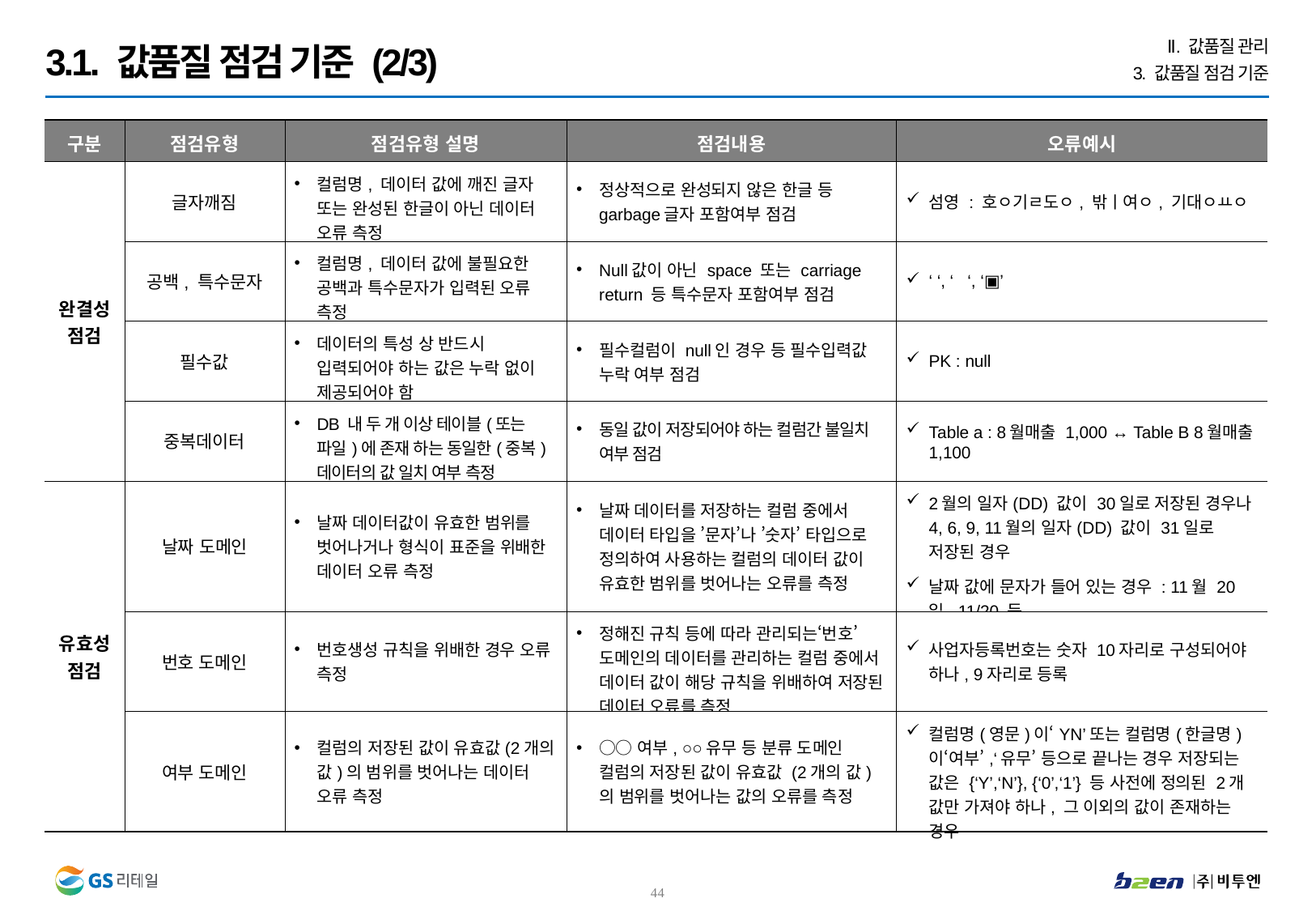

Ⅱ. 값품질 관리
3. 값품질 점검 기준
3.1. 값품질 점검 기준 (2/3)
| 구분 | 점검유형 | 점검유형 설명 | 점검내용 | 오류예시 |
| --- | --- | --- | --- | --- |
| 완결성 점검 | 글자깨짐 | 컬럼명, 데이터 값에 깨진 글자 또는 완성된 한글이 아닌 데이터 오류 측정 | 정상적으로 완성되지 않은 한글 등 garbage글자 포함여부 점검 | 섬영 : 호ㅇ기ㄹ도ㅇ, 밖ㅣ여ㅇ, 기대ㅇㅛㅇ |
|  | 공백, 특수문자 | 컬럼명, 데이터 값에 불필요한 공백과 특수문자가 입력된 오류 측정 | Null값이 아닌 space 또는 carriage return 등 특수문자 포함여부 점검 | ‘ ‘, ‘ ‘, ‘▣’ |
|  | 필수값 | 데이터의 특성 상 반드시 입력되어야 하는 값은 누락 없이 제공되어야 함 | 필수컬럼이 null인 경우 등 필수입력값 누락 여부 점검 | PK : null |
|  | 중복데이터 | DB 내 두 개 이상 테이블(또는 파일)에 존재 하는 동일한(중복) 데이터의 값 일치 여부 측정 | 동일 값이 저장되어야 하는 컬럼간 불일치 여부 점검 | Table a : 8월매출 1,000 ↔ Table B 8월매출 1,100 |
| 유효성 점검 | 날짜 도메인 | 날짜 데이터값이 유효한 범위를 벗어나거나 형식이 표준을 위배한 데이터 오류 측정 | 날짜 데이터를 저장하는 컬럼 중에서 데이터 타입을 ’문자’나 ’숫자’ 타입으로 정의하여 사용하는 컬럼의 데이터 값이 유효한 범위를 벗어나는 오류를 측정 | 2월의 일자(DD) 값이 30일로 저장된 경우나 4, 6, 9, 11월의 일자(DD) 값이 31일로 저장된 경우 날짜 값에 문자가 들어 있는 경우 : 11월 20일, 11/20 등 |
|  | 번호 도메인 | 번호생성 규칙을 위배한 경우 오류 측정 | 정해진 규칙 등에 따라 관리되는‘번호’도메인의 데이터를 관리하는 컬럼 중에서 데이터 값이 해당 규칙을 위배하여 저장된 데이터 오류를 측정 | 사업자등록번호는 숫자 10자리로 구성되어야 하나, 9자리로 등록 |
|  | 여부 도메인 | 컬럼의 저장된 값이 유효값(2개의 값)의 범위를 벗어나는 데이터 오류 측정 | ○○여부, ○○유무 등 분류 도메인 컬럼의 저장된 값이 유효값 (2개의 값)의 범위를 벗어나는 값의 오류를 측정 | 컬럼명(영문)이‘YN’또는 컬럼명(한글명)이‘여부’,‘유무’ 등으로 끝나는 경우 저장되는 값은 {‘Y’,‘N’}, {‘0’,‘1’} 등 사전에 정의된 2개 값만 가져야 하나, 그 이외의 값이 존재하는 경우 |
44